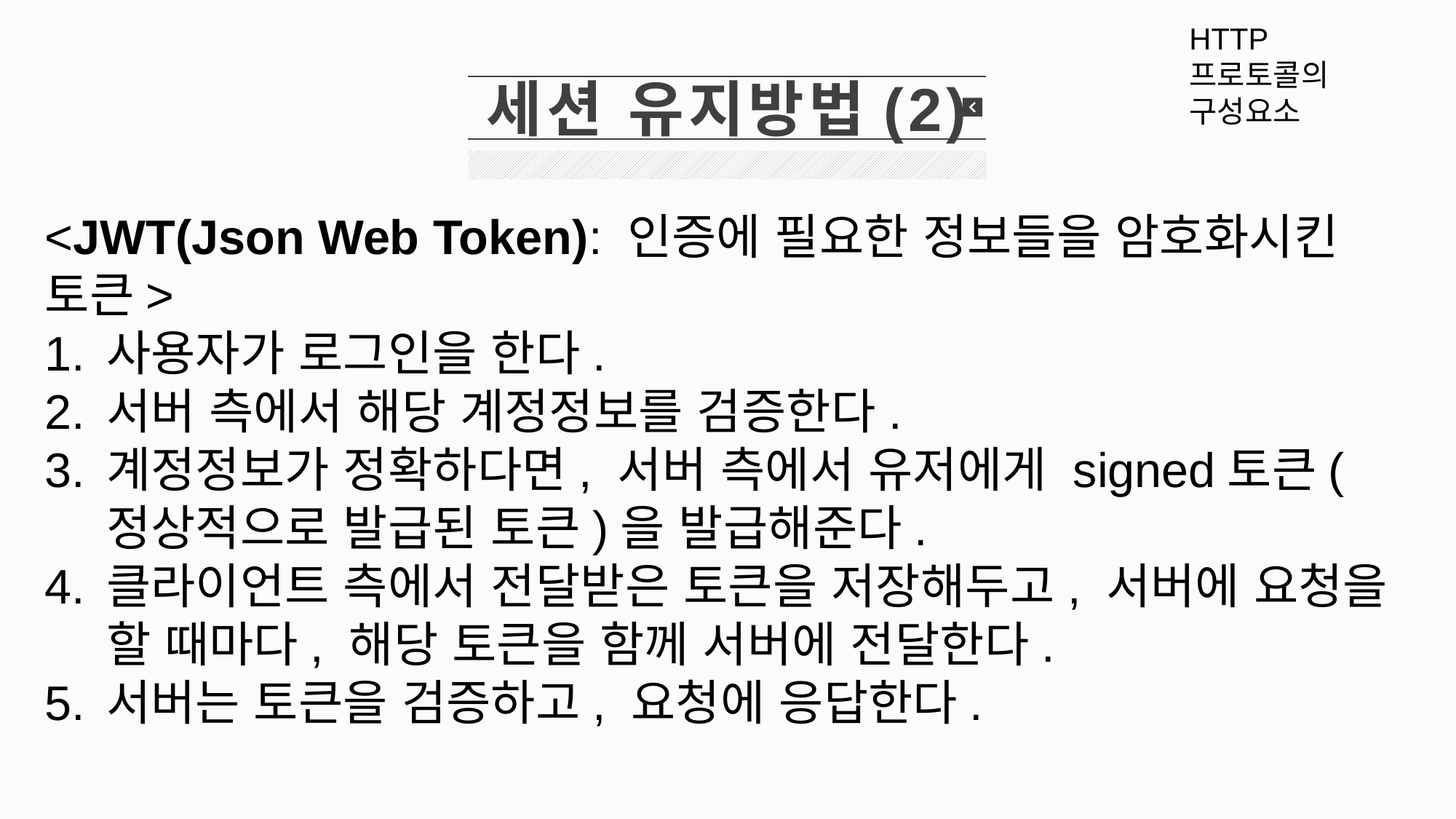

HTTP 프로토콜의 구성요소
세션 유지방법(2)

<JWT(Json Web Token): 인증에 필요한 정보들을 암호화시킨 토큰>
사용자가 로그인을 한다.
서버 측에서 해당 계정정보를 검증한다.
계정정보가 정확하다면, 서버 측에서 유저에게 signed토큰(정상적으로 발급된 토큰)을 발급해준다.
클라이언트 측에서 전달받은 토큰을 저장해두고, 서버에 요청을 할 때마다, 해당 토큰을 함께 서버에 전달한다.
서버는 토큰을 검증하고, 요청에 응답한다.